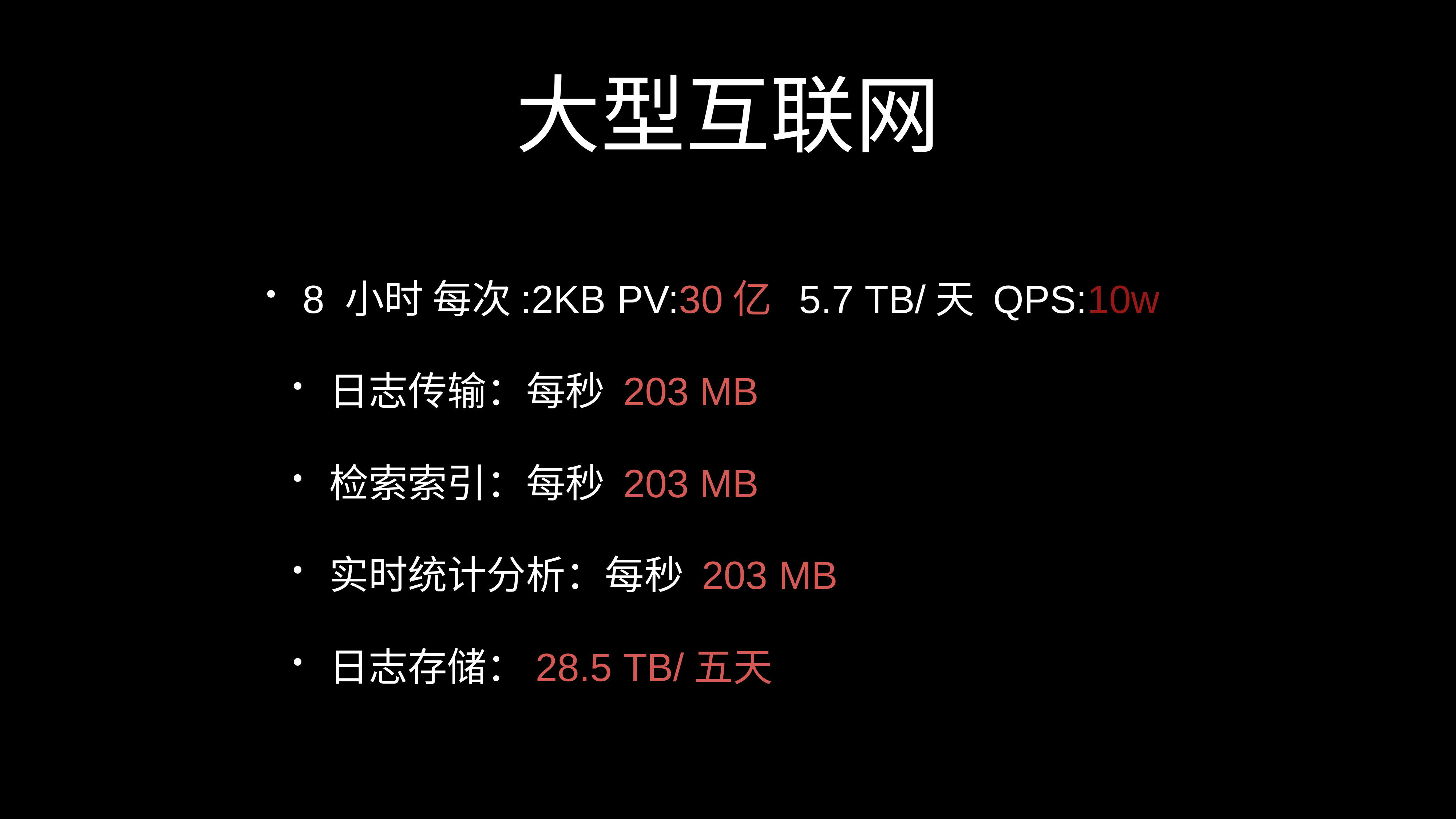

# 大型互联网
8 小时 每次:2KB PV:30亿  5.7 TB/天 QPS:10w
日志传输：每秒 203 MB
检索索引：每秒 203 MB
实时统计分析：每秒 203 MB
日志存储：28.5 TB/五天